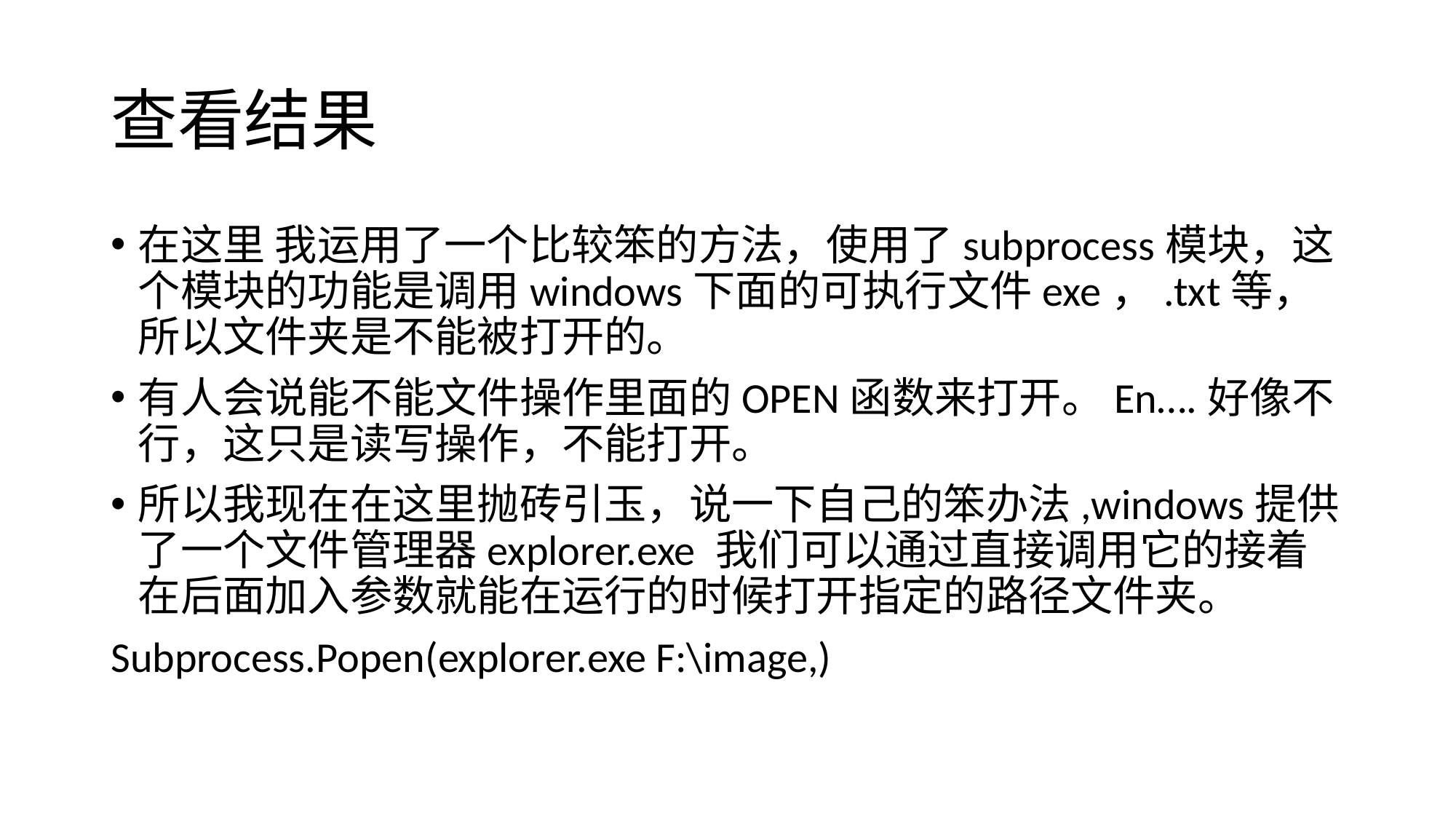

# 查看结果
在这里 我运用了一个比较笨的方法，使用了subprocess模块，这个模块的功能是调用windows下面的可执行文件exe，.txt等，所以文件夹是不能被打开的。
有人会说能不能文件操作里面的OPEN函数来打开。En….好像不行，这只是读写操作，不能打开。
所以我现在在这里抛砖引玉，说一下自己的笨办法,windows提供了一个文件管理器explorer.exe 我们可以通过直接调用它的接着在后面加入参数就能在运行的时候打开指定的路径文件夹。
Subprocess.Popen(explorer.exe F:\image,)